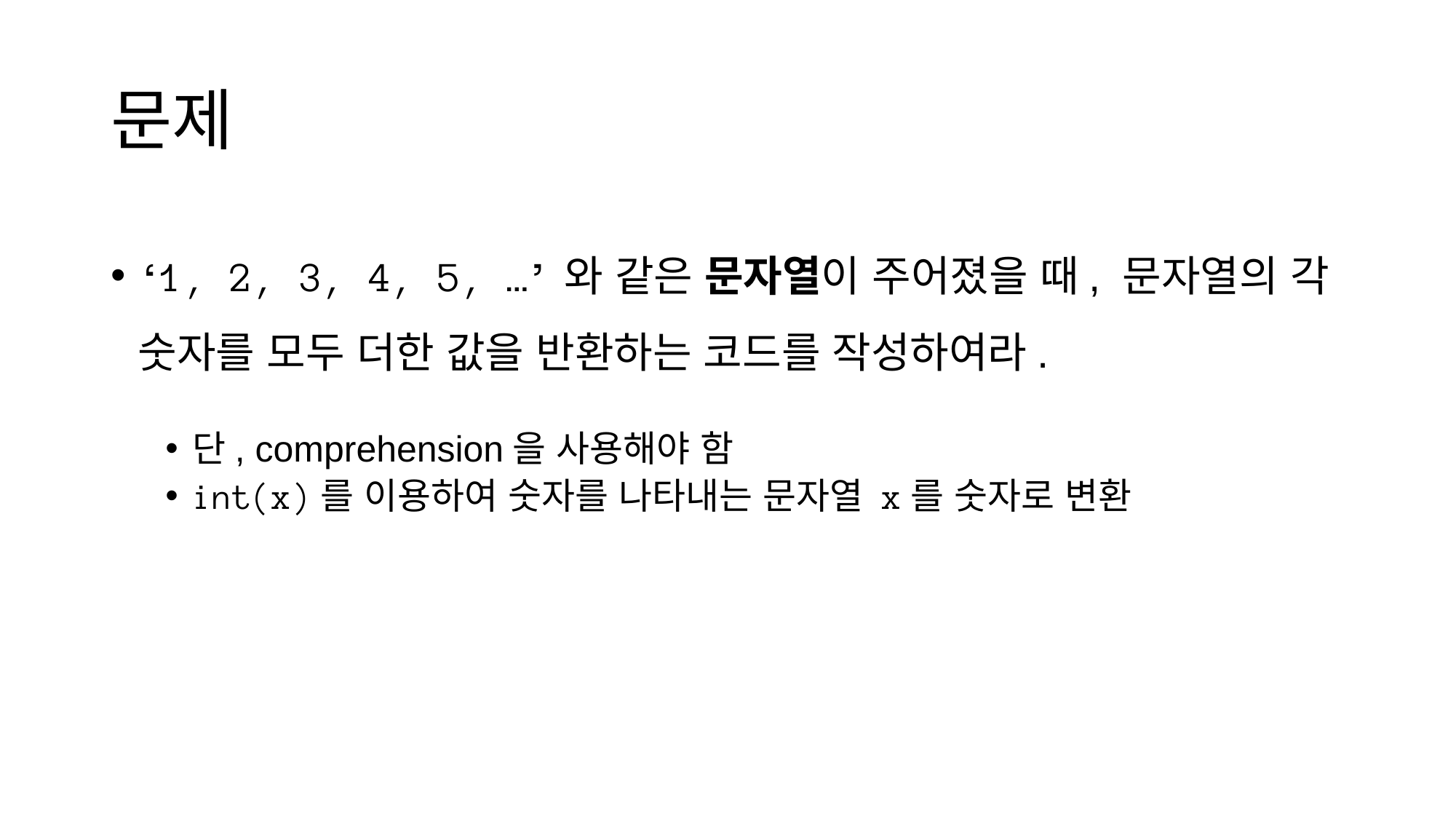

# 문제
‘1, 2, 3, 4, 5, …’와 같은 문자열이 주어졌을 때, 문자열의 각 숫자를 모두 더한 값을 반환하는 코드를 작성하여라.

단, comprehension을 사용해야 함
int(x)를 이용하여 숫자를 나타내는 문자열 x를 숫자로 변환